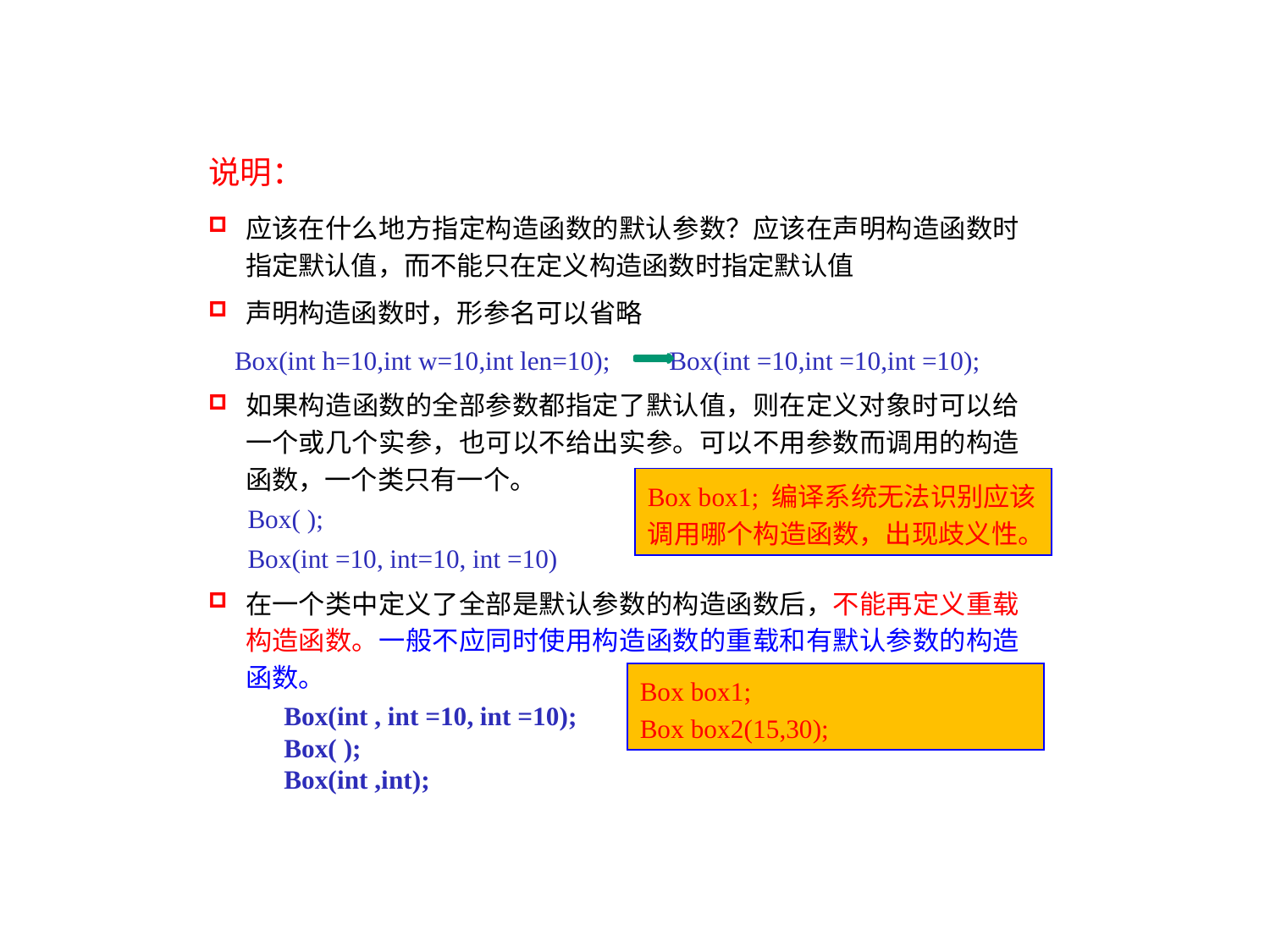

说明：
应该在什么地方指定构造函数的默认参数？应该在声明构造函数时指定默认值，而不能只在定义构造函数时指定默认值
声明构造函数时，形参名可以省略
    Box(int h=10,int w=10,int len=10);         Box(int =10,int =10,int =10);
如果构造函数的全部参数都指定了默认值，则在定义对象时可以给一个或几个实参，也可以不给出实参。可以不用参数而调用的构造函数，一个类只有一个。
      Box( );
      Box(int =10, int=10, int =10)
在一个类中定义了全部是默认参数的构造函数后，不能再定义重载构造函数。一般不应同时使用构造函数的重载和有默认参数的构造函数。

Box box1; 编译系统无法识别应该调用哪个构造函数，出现歧义性。
Box box1;
Box box2(15,30);
Box(int , int =10, int =10);
Box( );
Box(int ,int);